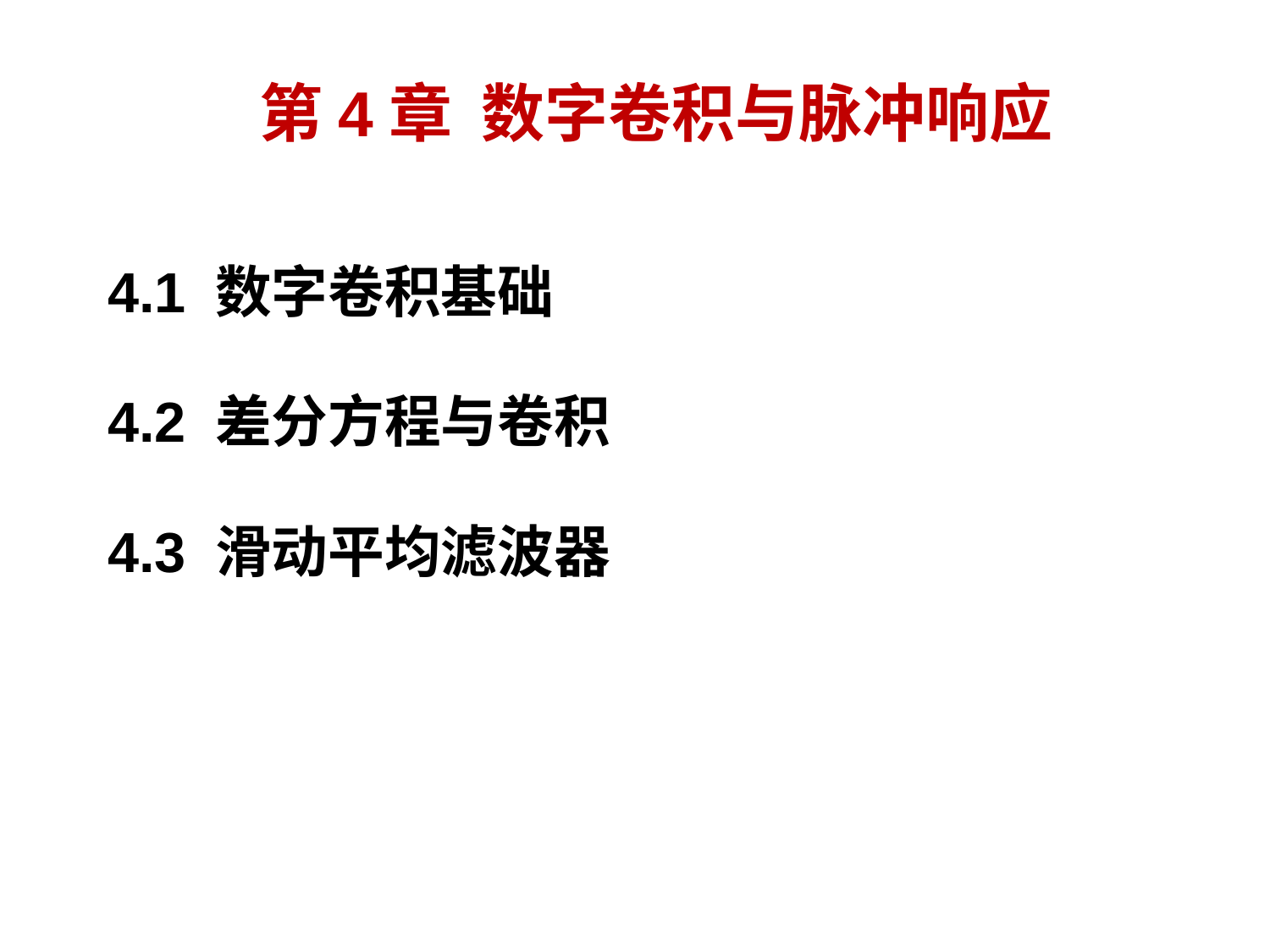

# 第4章  数字卷积与脉冲响应
4.1 数字卷积基础
4.2 差分方程与卷积
4.3 滑动平均滤波器